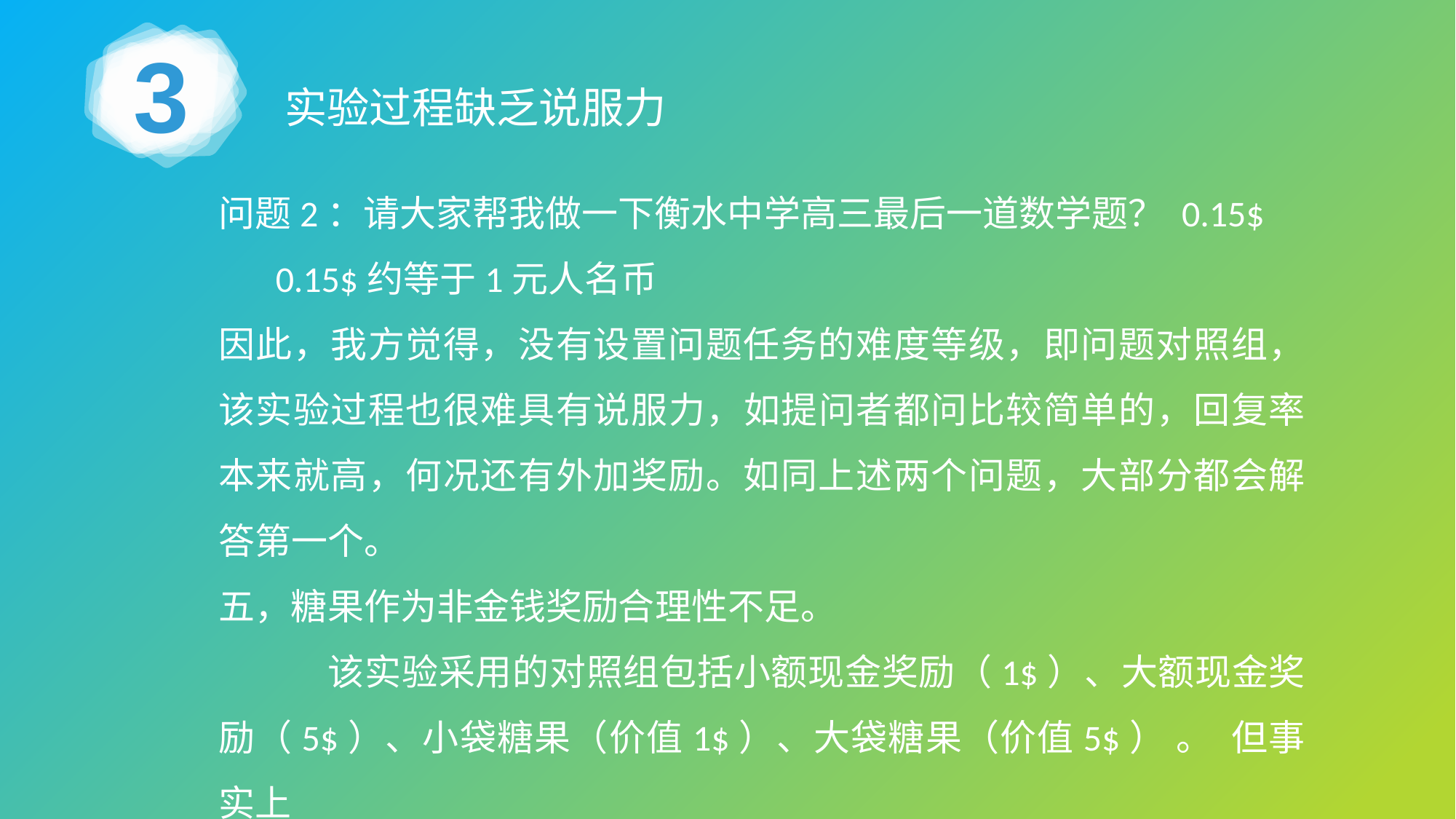

3

实验过程缺乏说服力
问题2：请大家帮我做一下衡水中学高三最后一道数学题？ 0.15$             0.15$约等于1元人名币
因此，我方觉得，没有设置问题任务的难度等级，即问题对照组，该实验过程也很难具有说服力，如提问者都问比较简单的，回复率本来就高，何况还有外加奖励。如同上述两个问题，大部分都会解答第一个。
五，糖果作为非金钱奖励合理性不足。
	该实验采用的对照组包括小额现金奖励（1$）、大额现金奖励（5$）、小袋糖果（价值1$）、大袋糖果（价值5$） 。  但事实上